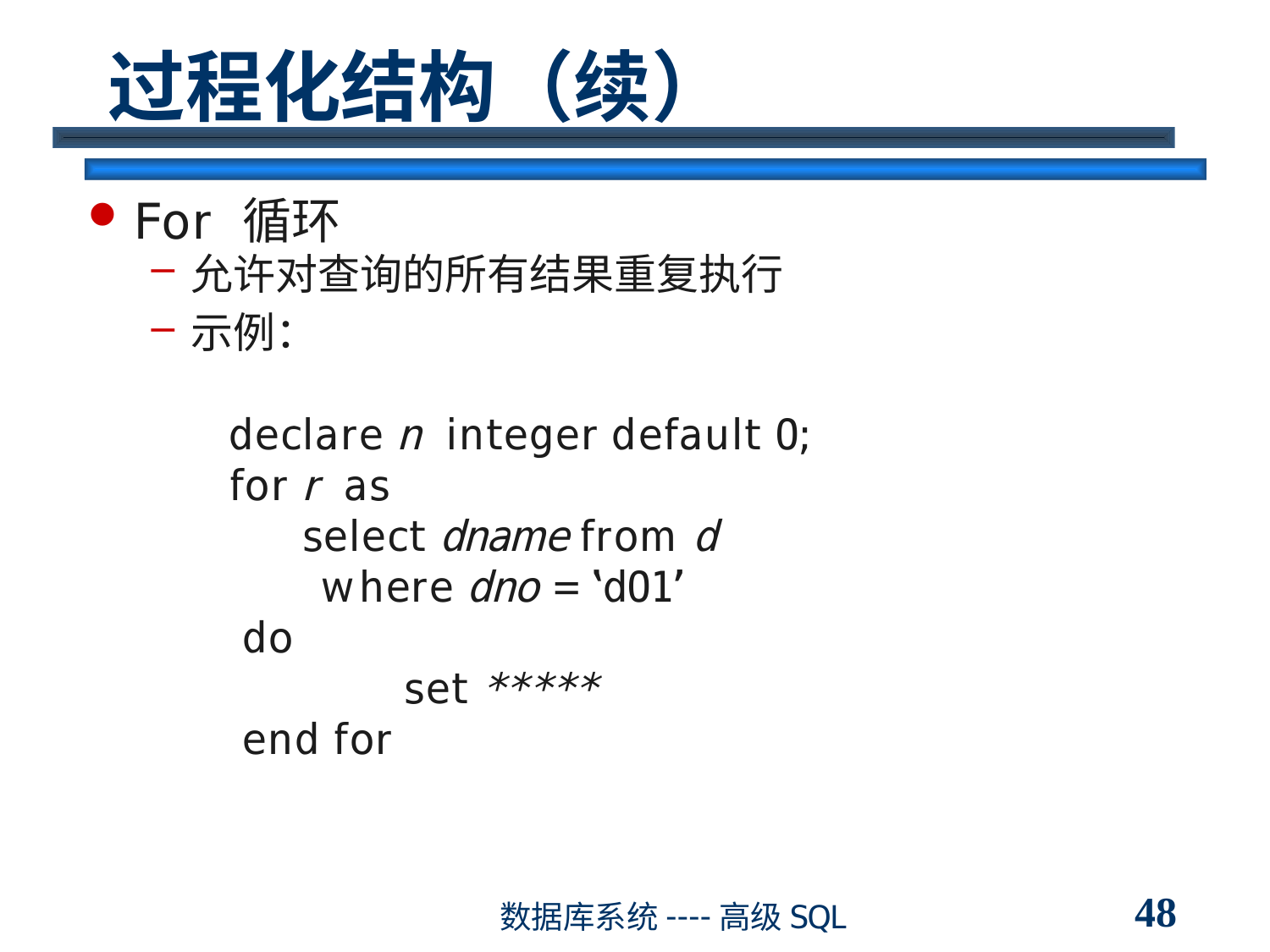

# 过程化结构（续）
For 循环
允许对查询的所有结果重复执行
示例：
   declare n  integer default 0;
   for r  as
         select dname from d
          where dno = ‘d01’
    do
	       set *****
    end for

48
数据库系统----高级SQL